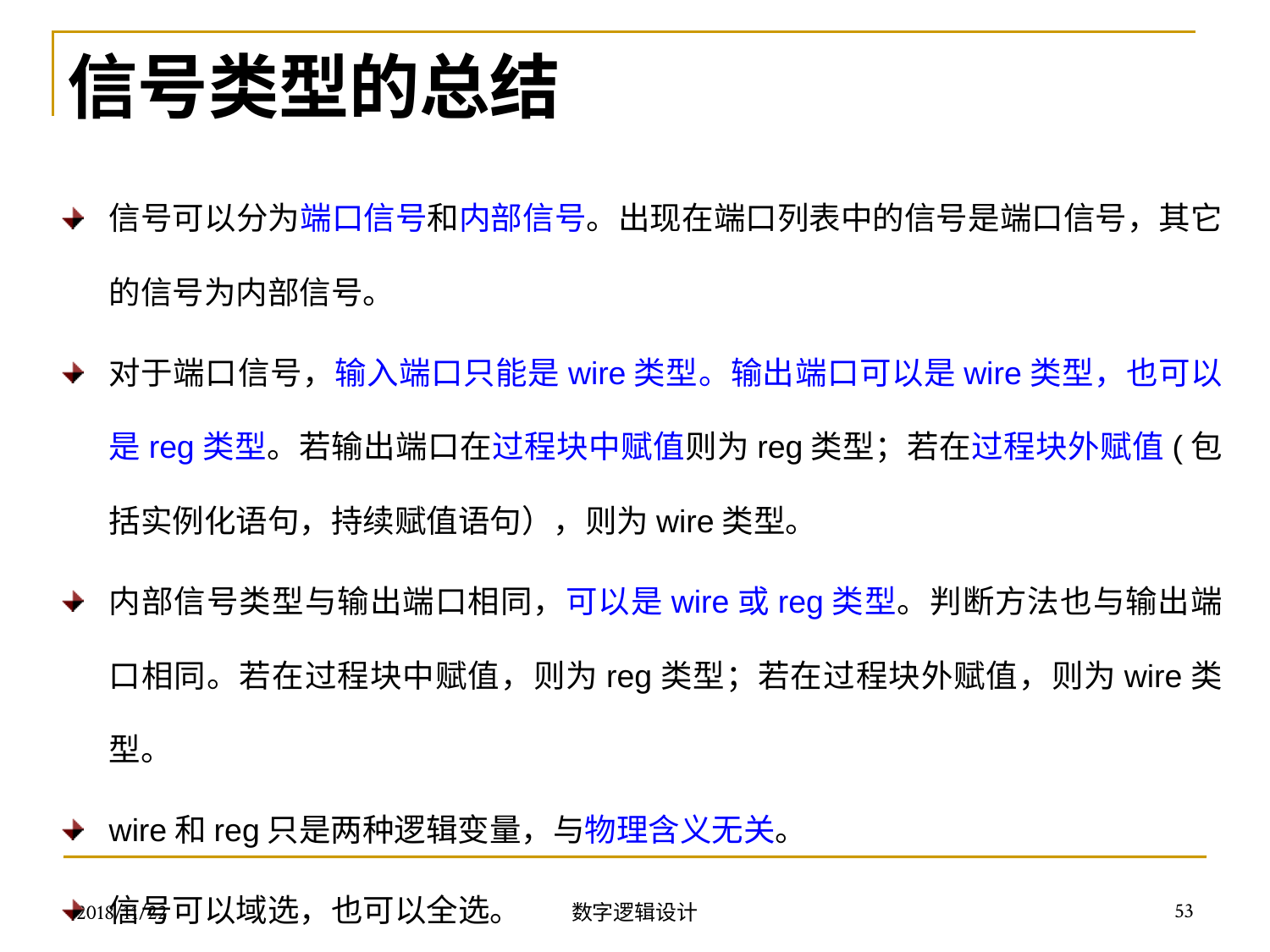

信号类型的总结
信号可以分为端口信号和内部信号。出现在端口列表中的信号是端口信号，其它的信号为内部信号。
对于端口信号，输入端口只能是wire类型。输出端口可以是wire类型，也可以是reg类型。若输出端口在过程块中赋值则为reg类型；若在过程块外赋值(包括实例化语句，持续赋值语句），则为wire类型。
内部信号类型与输出端口相同，可以是wire或reg类型。判断方法也与输出端口相同。若在过程块中赋值，则为reg类型；若在过程块外赋值，则为wire类型。
wire和reg只是两种逻辑变量，与物理含义无关。
信号可以域选，也可以全选。
2018/11/22
53
数字逻辑设计